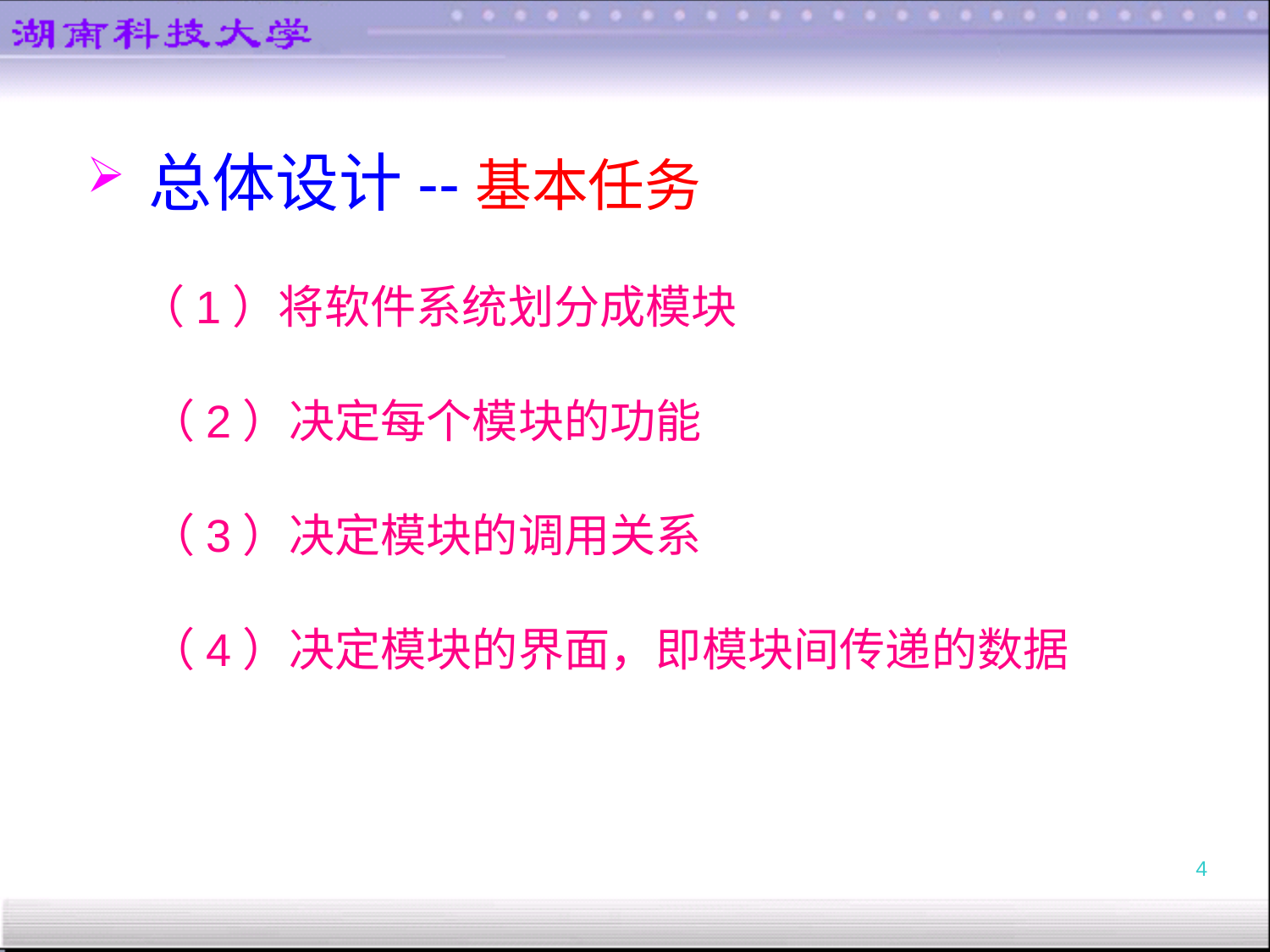

总体设计--基本任务
    （1）将软件系统划分成模块
     （2）决定每个模块的功能
     （3）决定模块的调用关系
     （4）决定模块的界面，即模块间传递的数据

4